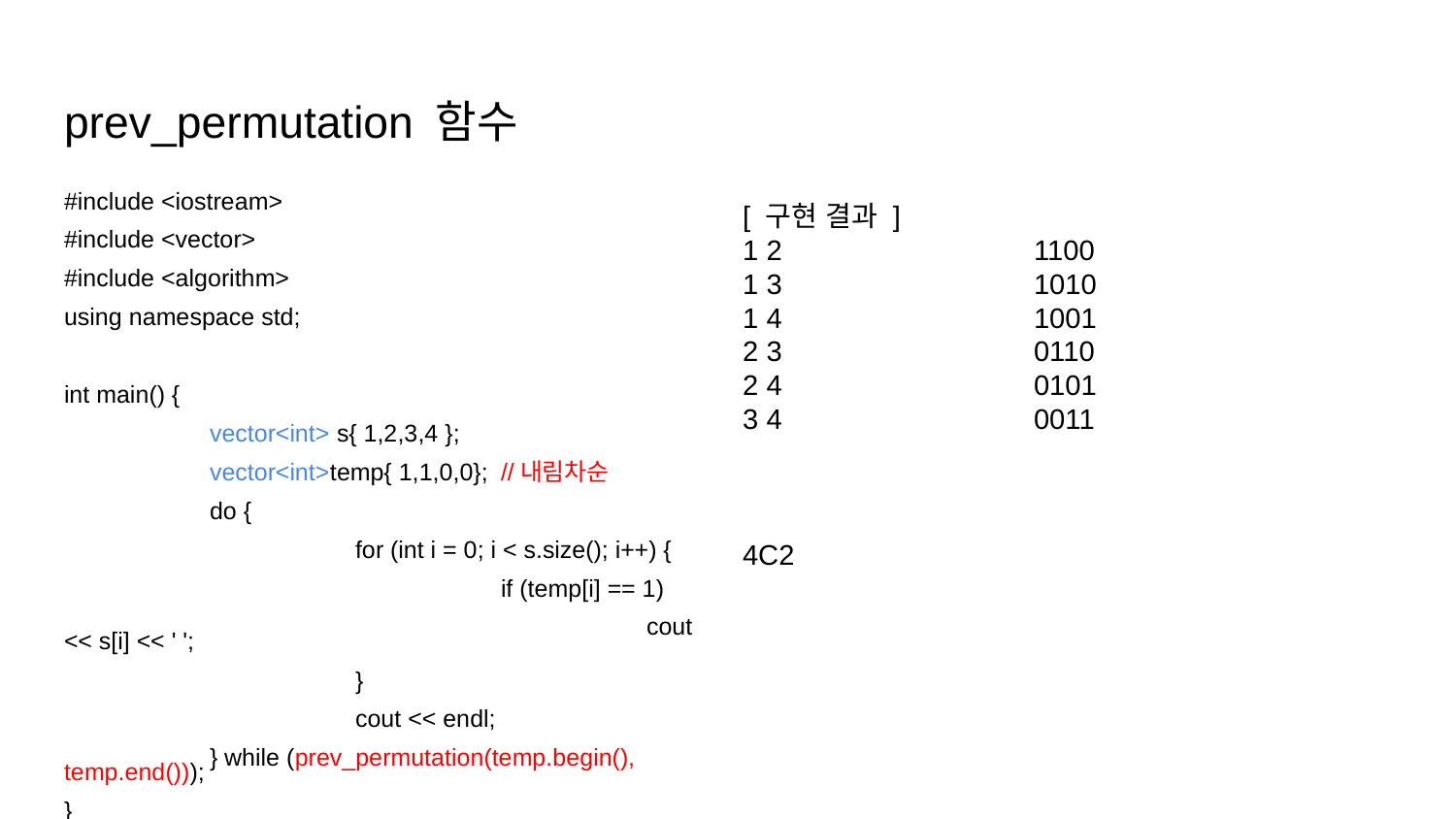

# prev_permutation 함수

#include <iostream>
#include <vector>
#include <algorithm>
using namespace std;

int main() {
	vector<int> s{ 1,2,3,4 };
	vector<int>temp{ 1,1,0,0};	//내림차순
	do {
		for (int i = 0; i < s.size(); i++) {
			if (temp[i] == 1)
				cout << s[i] << ' ';
		}
		cout << endl;
	} while (prev_permutation(temp.begin(), temp.end()));
}

[ 구현 결과 ]
1 2		1100
1 3		1010
1 4		1001
2 3		0110
2 4		0101
3 4		0011

4C2